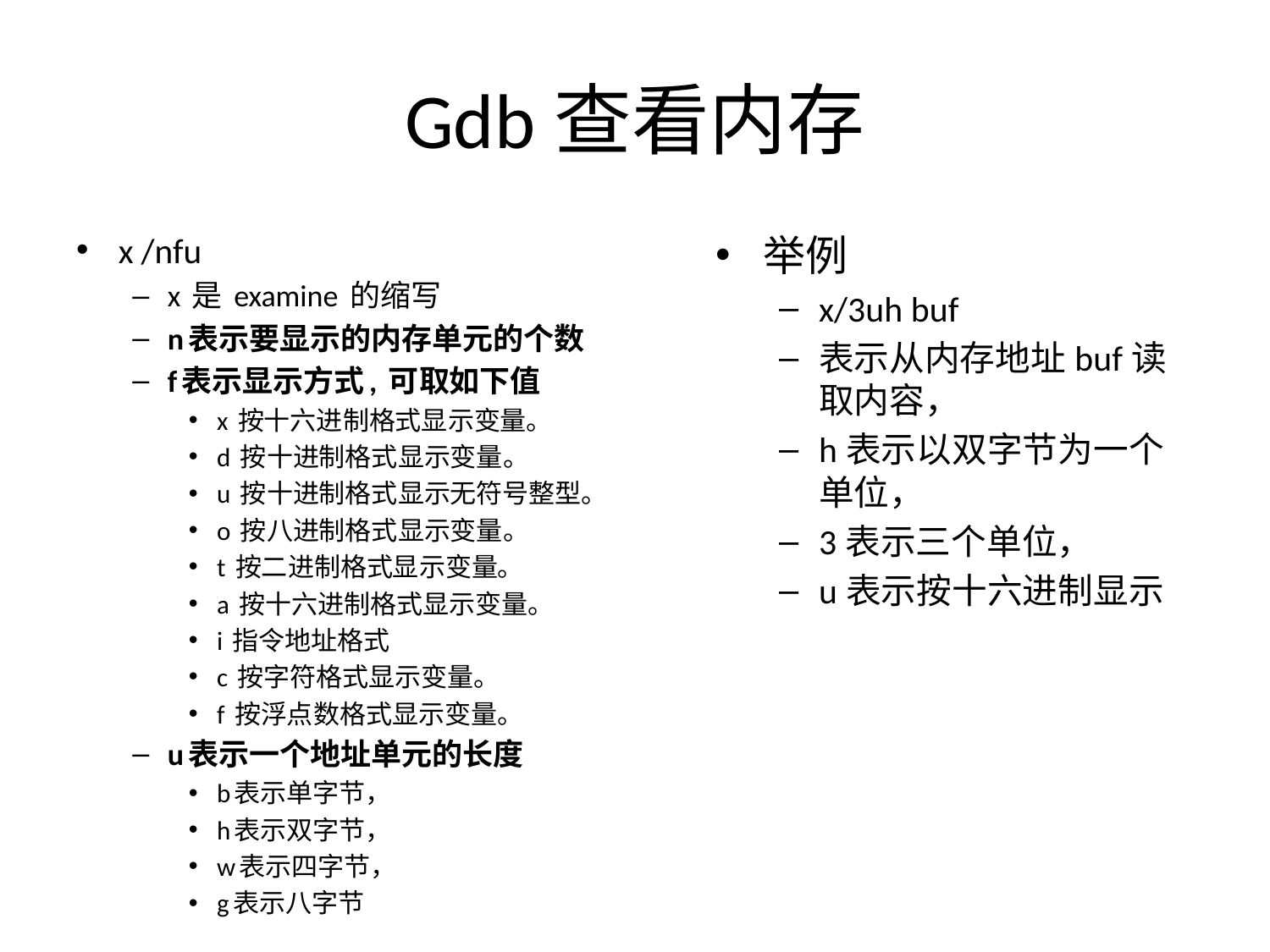

# Gdb查看内存
x /nfu
x 是 examine 的缩写
n表示要显示的内存单元的个数
f表示显示方式, 可取如下值
x 按十六进制格式显示变量。
d 按十进制格式显示变量。
u 按十进制格式显示无符号整型。
o 按八进制格式显示变量。
t 按二进制格式显示变量。
a 按十六进制格式显示变量。
i 指令地址格式
c 按字符格式显示变量。
f 按浮点数格式显示变量。
u表示一个地址单元的长度
b表示单字节，
h表示双字节，
w表示四字节，
g表示八字节

举例
x/3uh buf
表示从内存地址buf读取内容，
h表示以双字节为一个单位，
3表示三个单位，
u表示按十六进制显示